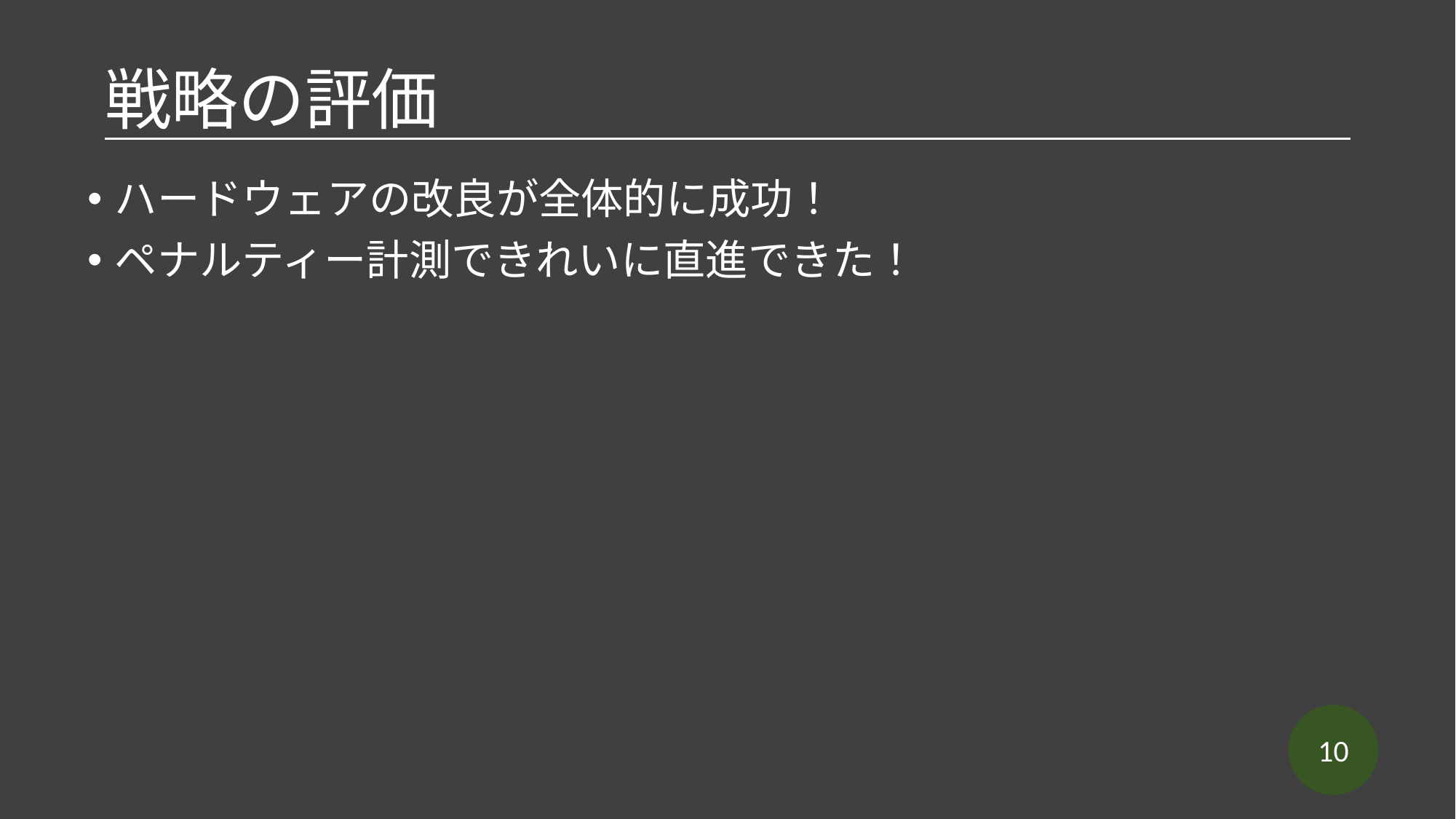

# 戦略の評価
ハードウェアの改良が全体的に成功！
ペナルティー計測できれいに直進できた！

10